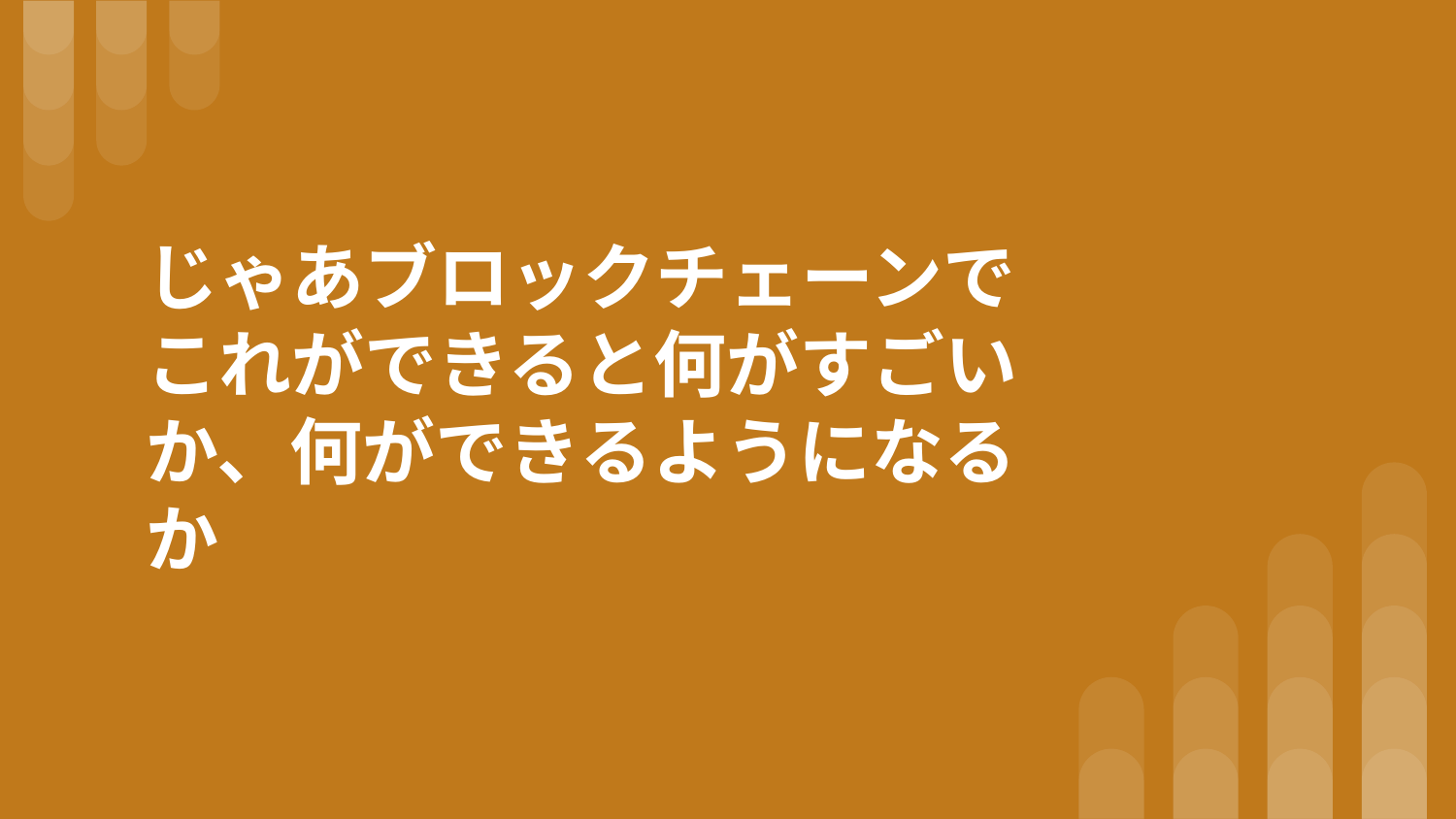

# じゃあブロックチェーンでこれができると何がすごいか、何ができるようになるか